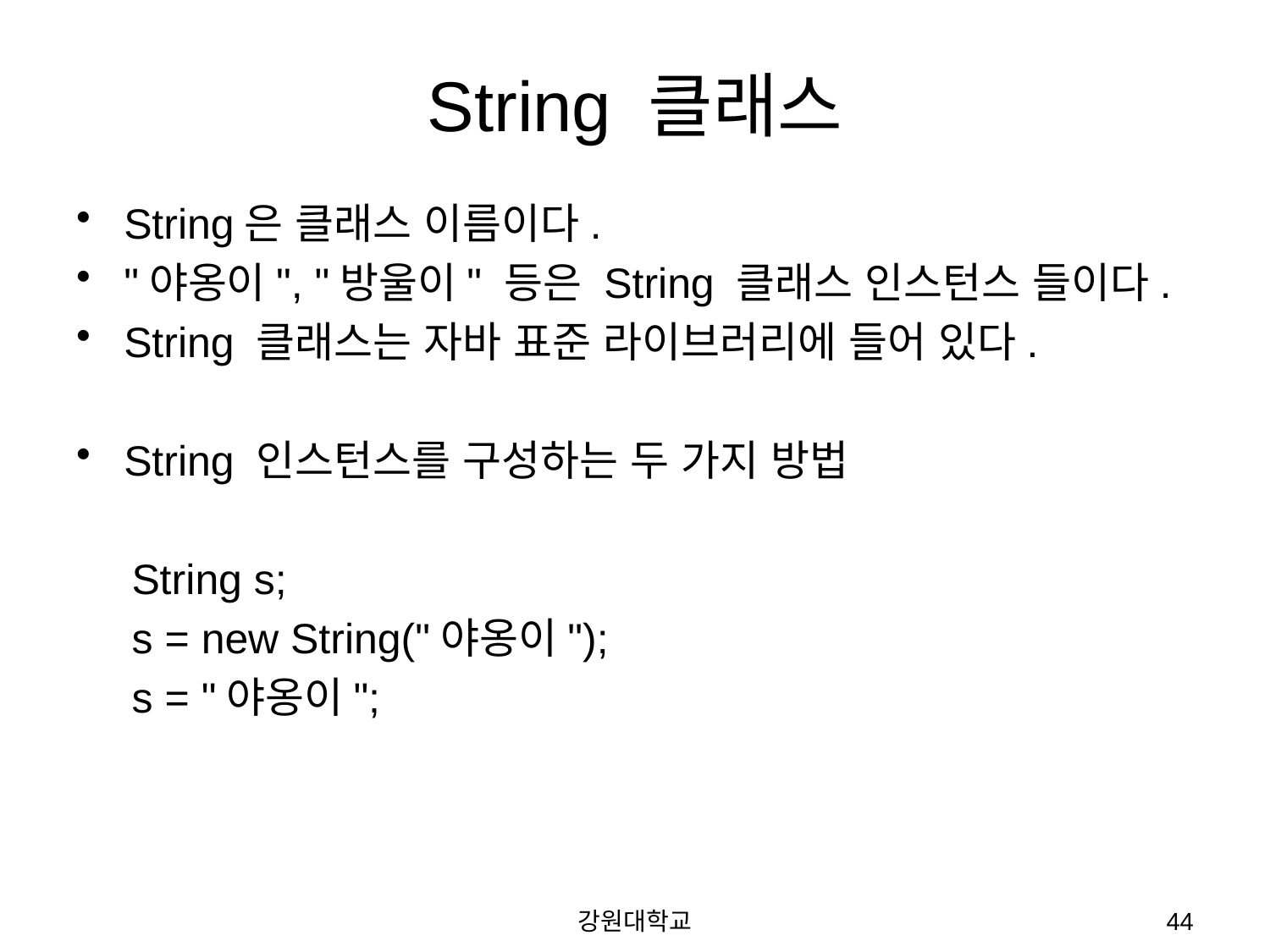

# String 클래스
String은 클래스 이름이다.
"야옹이", "방울이" 등은 String 클래스 인스턴스 들이다.
String 클래스는 자바 표준 라이브러리에 들어 있다.

String 인스턴스를 구성하는 두 가지 방법

String s;
s = new String("야옹이");
s = "야옹이";
강원대학교
44